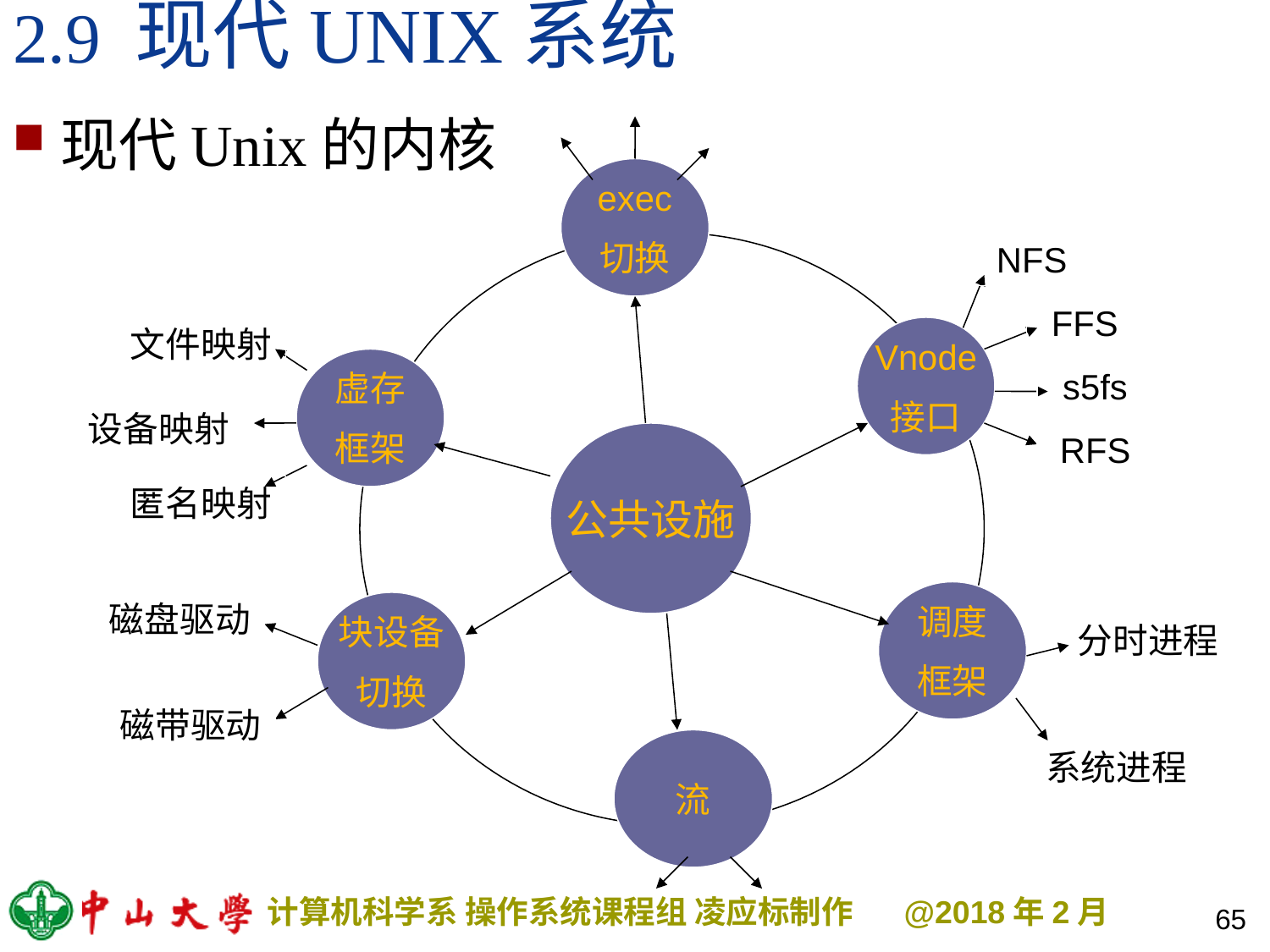

# 2.9 现代UNIX系统
现代Unix的内核

exec
切换

NFS

FFS
文件映射
Vnode
接口

虚存
框架
s5fs

设备映射

公共设施

RFS

匿名映射

调度
框架
磁盘驱动
块设备
切换

分时进程

磁带驱动

流
系统进程

65